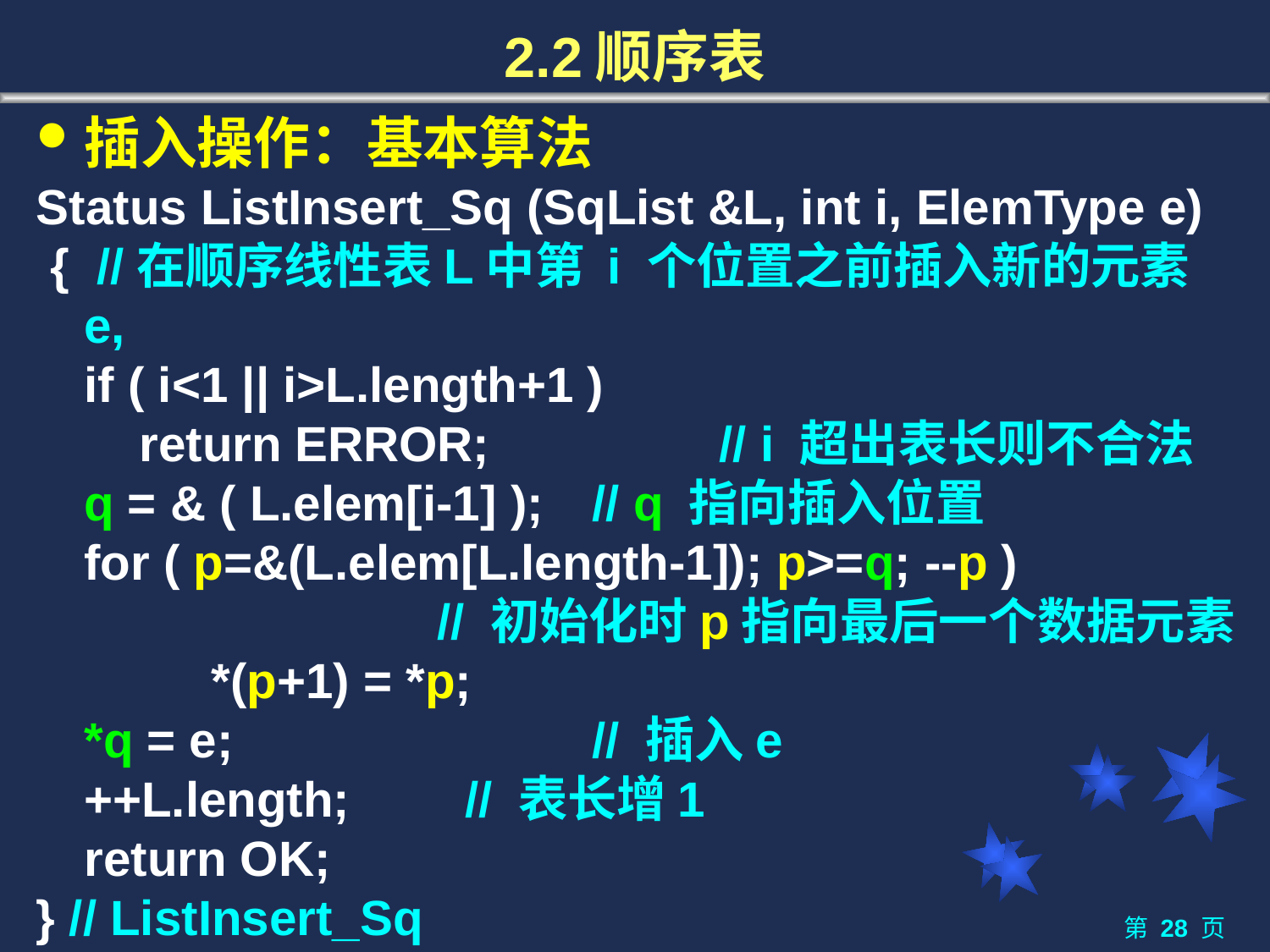

# 2.2顺序表
插入操作：基本算法
Status ListInsert_Sq (SqList &L, int i, ElemType e)
 {  //在顺序线性表L中第 i 个位置之前插入新的元素e,
   	if ( i<1 || i>L.length+1 )
	    return ERROR;  		// i 超出表长则不合法
	q = & ( L.elem[i-1] );   	// q 指向插入位置
  	for ( p=&(L.elem[L.length-1]); p>=q; --p )
  // 初始化时p指向最后一个数据元素
		*(p+1) = *p;
  	*q = e;                  	// 插入e
	++L.length;     	// 表长增1
  	return OK;
} // ListInsert_Sq
第 28 页